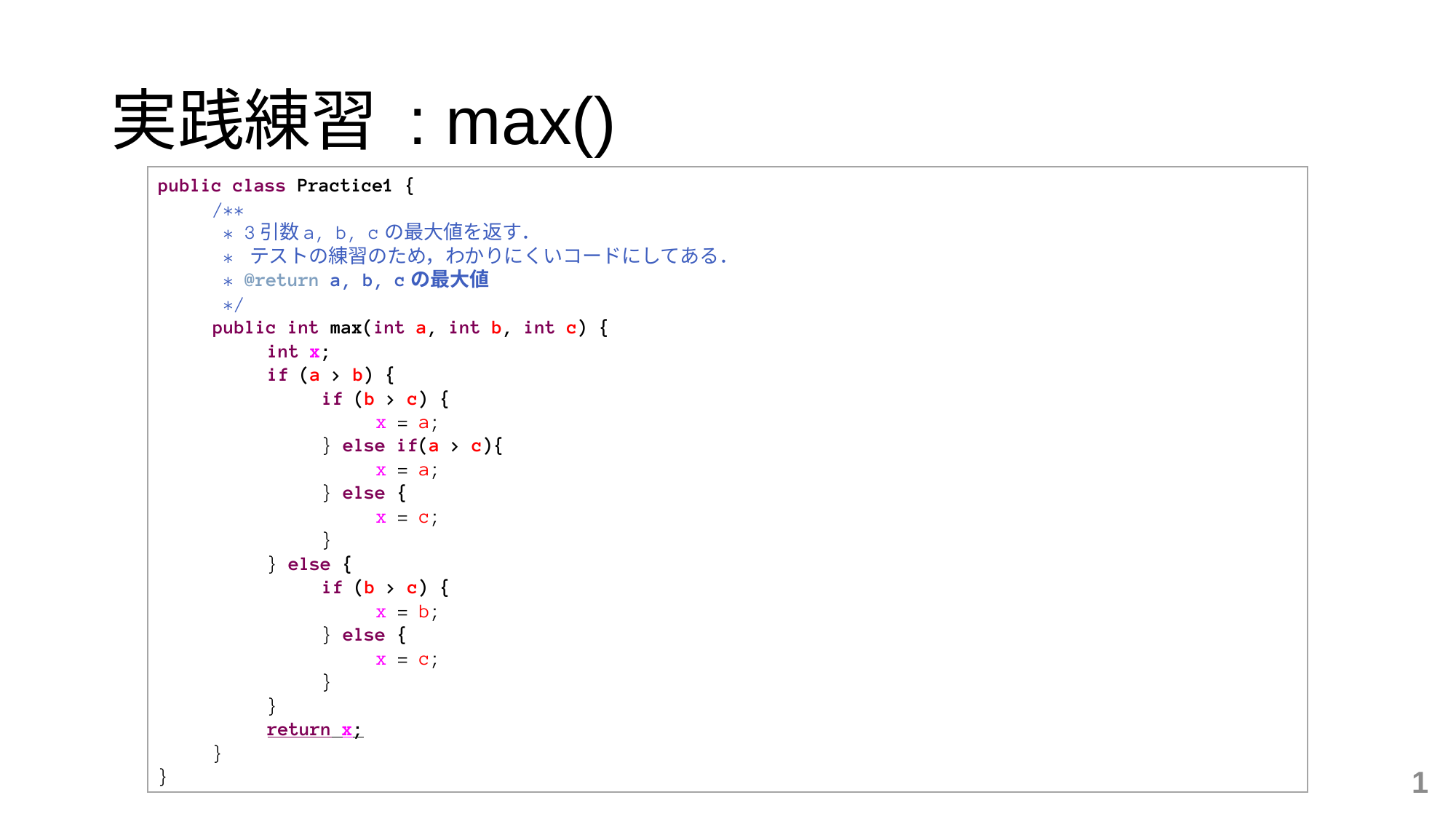

# 実践練習 : max()
public class Practice1 {
/**
 * 3引数a, b, cの最大値を返す．
 * テストの練習のため，わかりにくいコードにしてある．
 * @return a, b, cの最大値
 */
public int max(int a, int b, int c) {
int x;
if (a > b) {
if (b > c) {
x = a;
} else if(a > c){
x = a;
} else {
x = c;
}
} else {
if (b > c) {
x = b;
} else {
x = c;
}
}
return x;
}
}
1